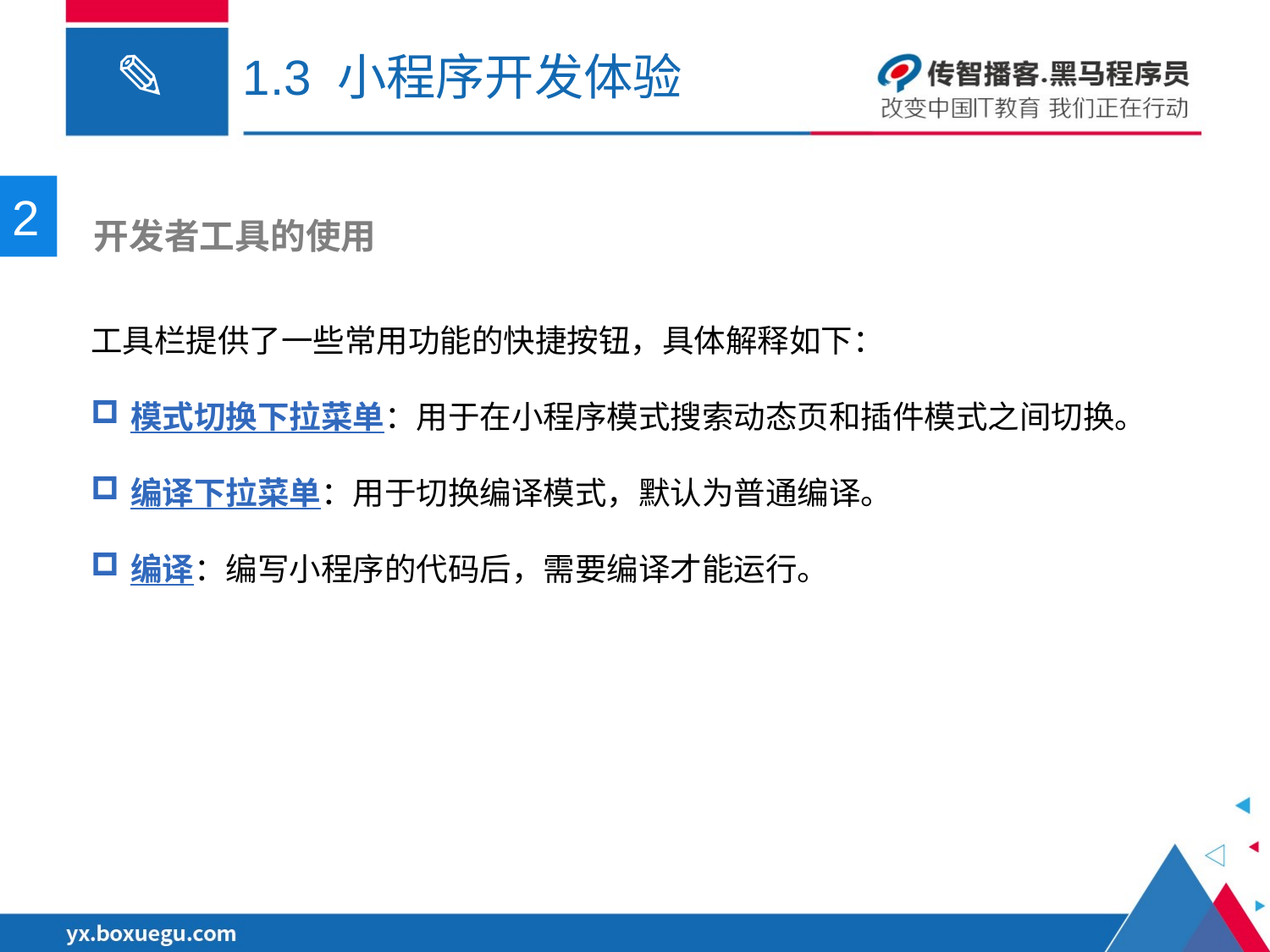

# 1.3 小程序开发体验

2
  开发者工具的使用
工具栏提供了一些常用功能的快捷按钮，具体解释如下：
模式切换下拉菜单：用于在小程序模式搜索动态页和插件模式之间切换。
编译下拉菜单：用于切换编译模式，默认为普通编译。
编译：编写小程序的代码后，需要编译才能运行。